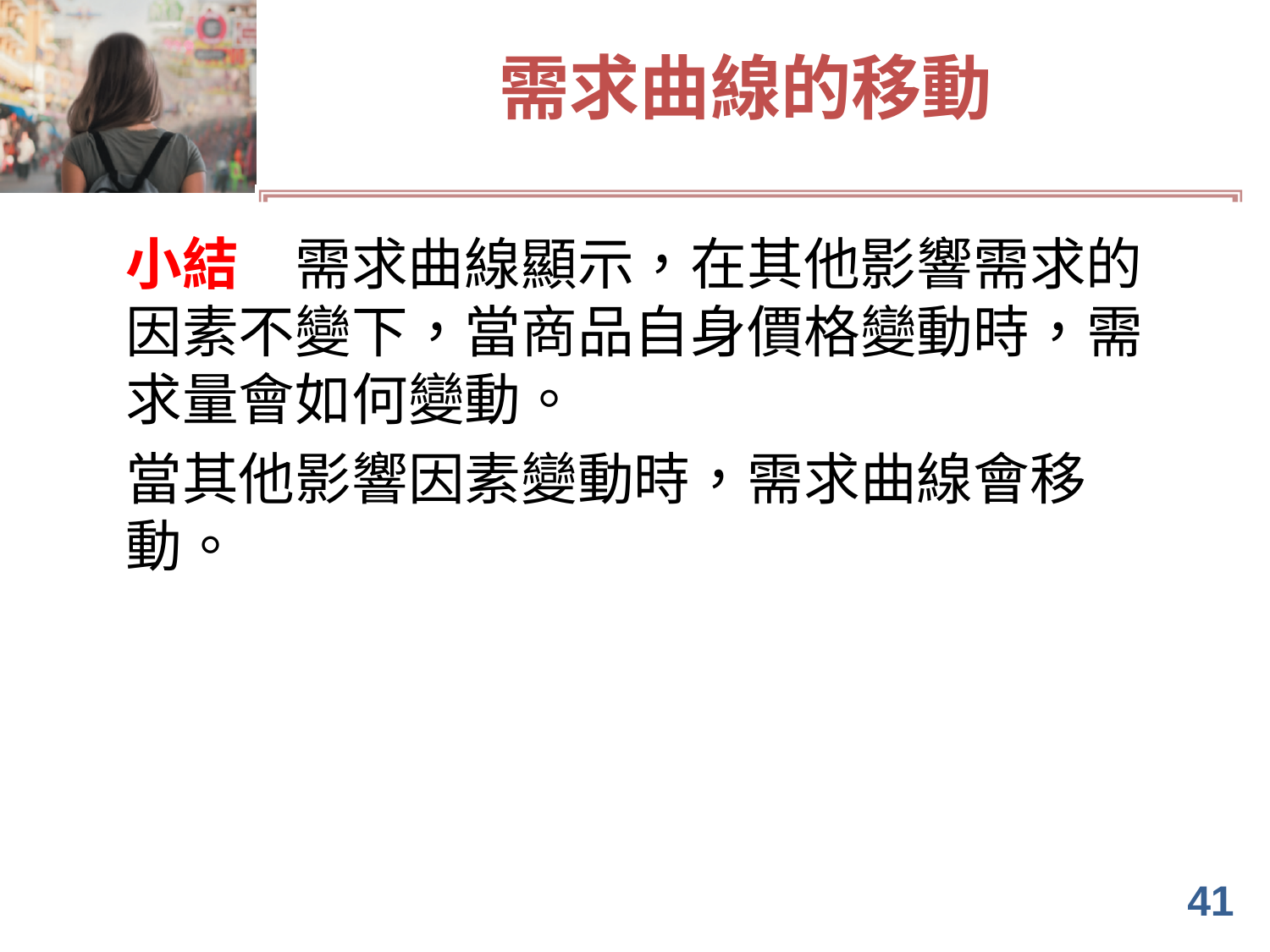

# 需求曲線的移動
小結　需求曲線顯示，在其他影響需求的因素不變下，當商品自身價格變動時，需求量會如何變動。
當其他影響因素變動時，需求曲線會移動。
41